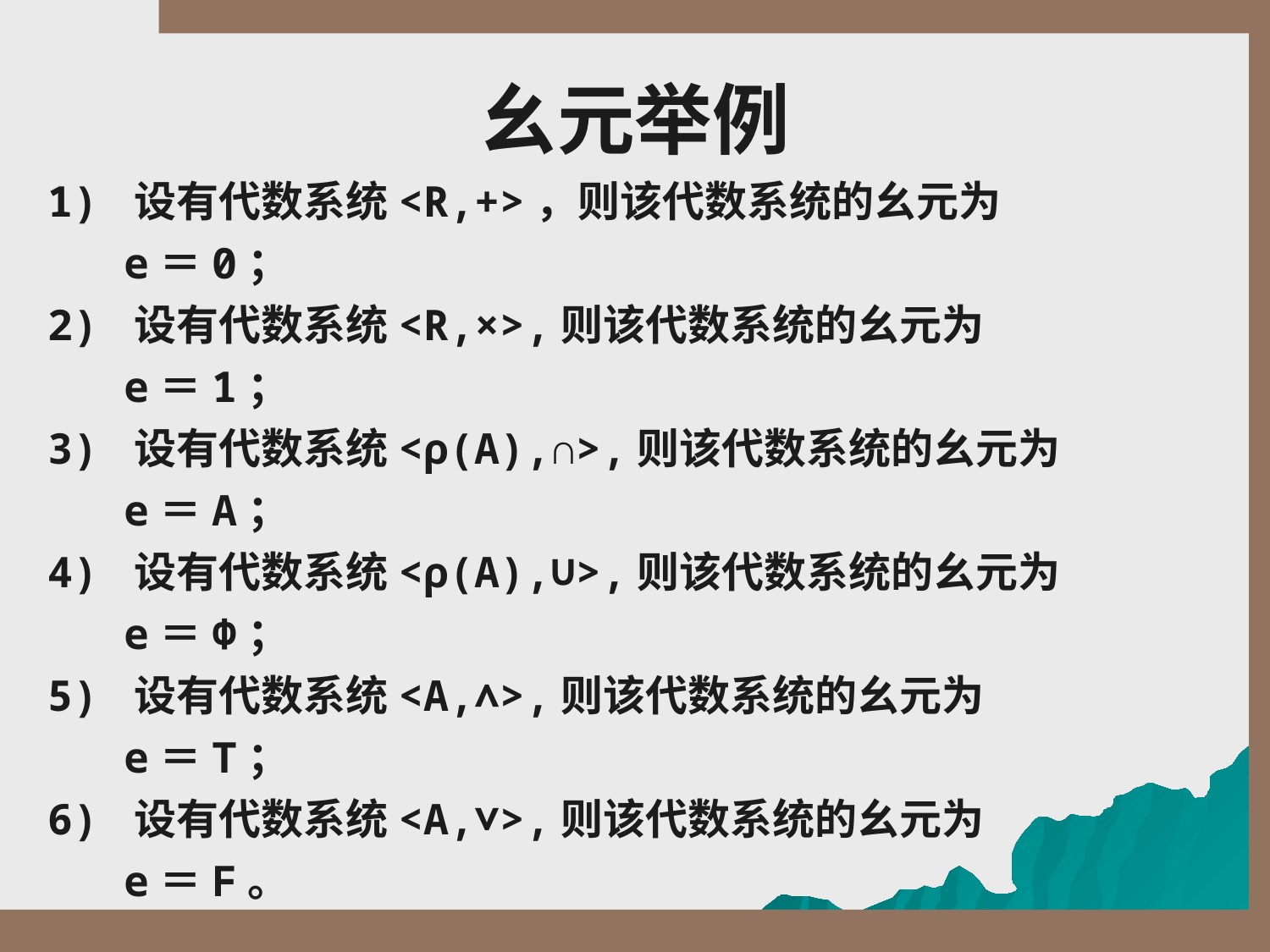

# 幺元举例
1) 设有代数系统<R,+>，则该代数系统的幺元为
   e＝0；
2) 设有代数系统<R,×>,则该代数系统的幺元为
   e＝1；
3) 设有代数系统<ρ(A),∩>,则该代数系统的幺元为
   e＝A；
4) 设有代数系统<ρ(A),∪>,则该代数系统的幺元为
   e＝Φ；
5) 设有代数系统<A,∧>,则该代数系统的幺元为
   e＝T；
6) 设有代数系统<A,∨>,则该代数系统的幺元为
   e＝F。
17